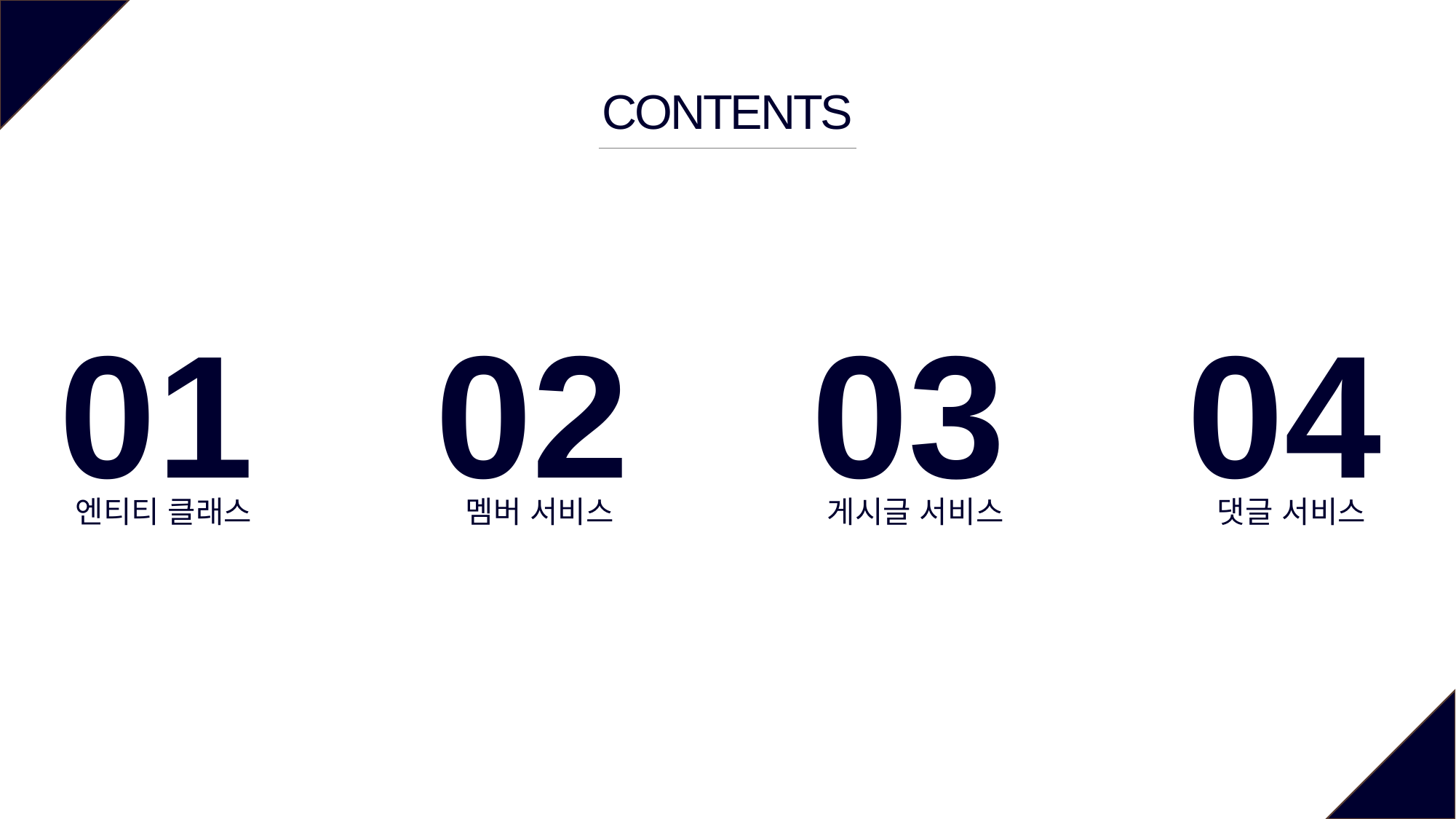

CONTENTS
01
02
03
04
엔티티 클래스
멤버 서비스
게시글 서비스
댓글 서비스